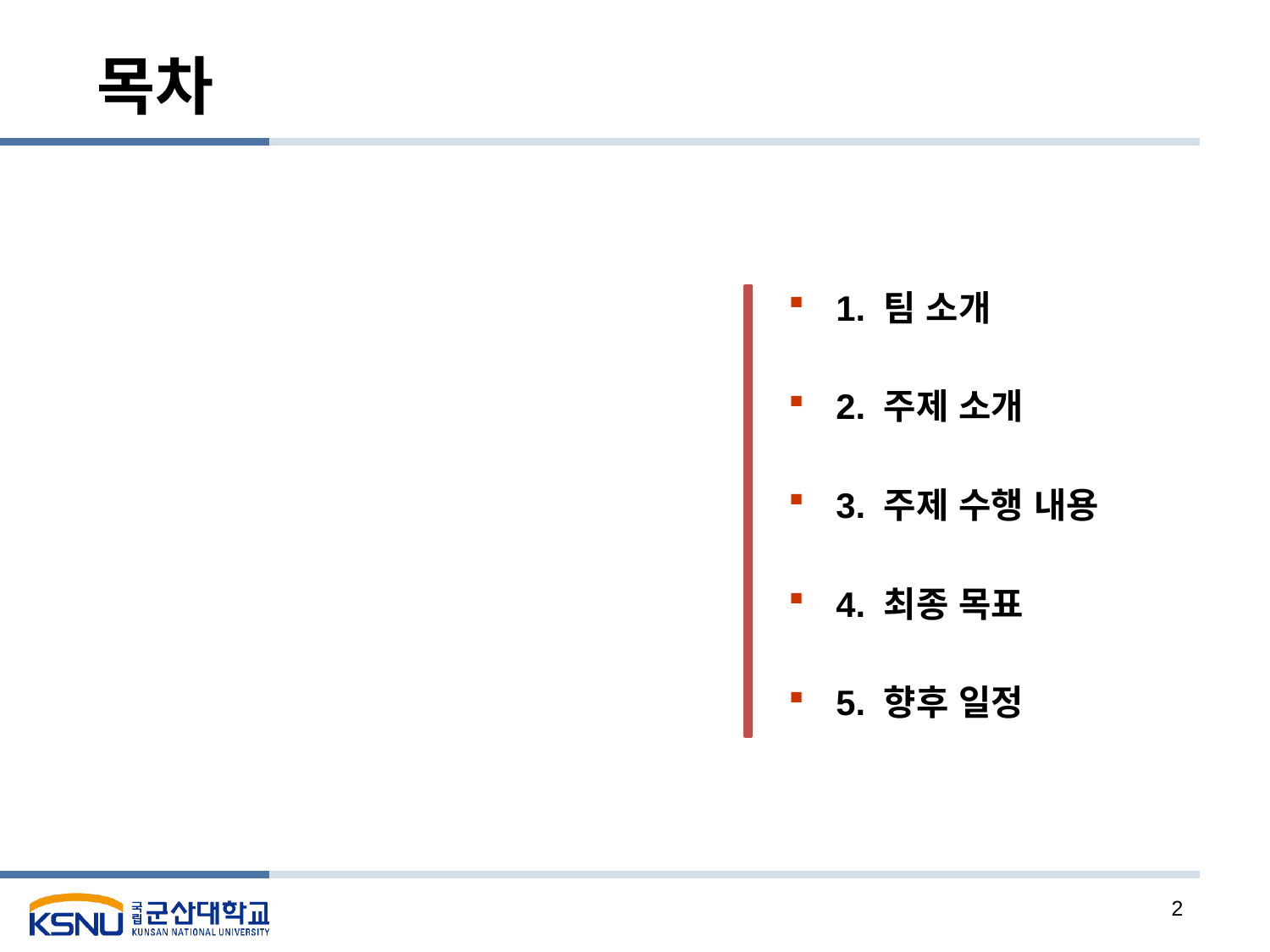

# 목차
1. 팀 소개

2. 주제 소개

3. 주제 수행 내용

4. 최종 목표

5. 향후 일정

2